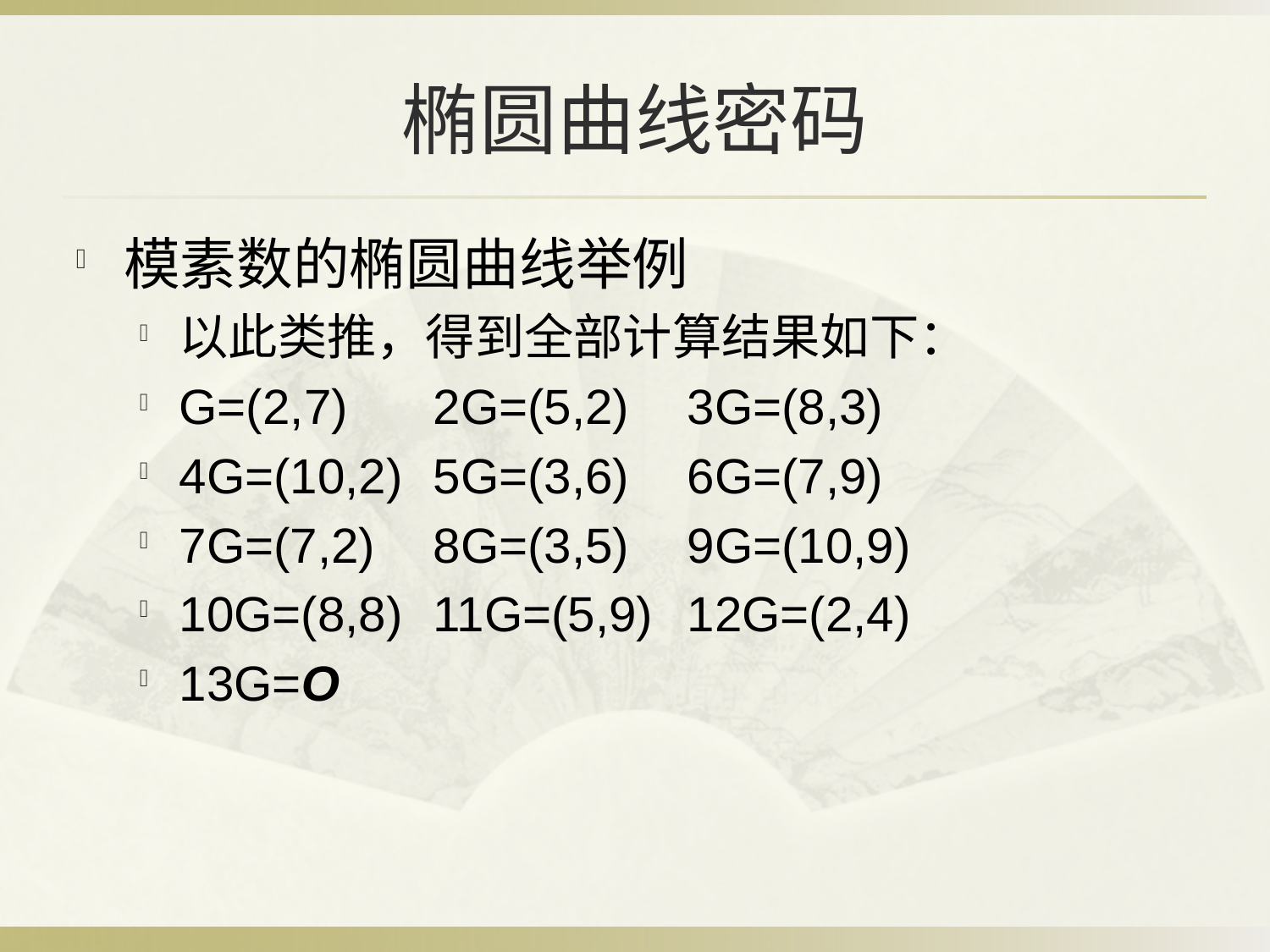

# 椭圆曲线密码
模素数的椭圆曲线举例
以此类推，得到全部计算结果如下：
G=(2,7)	2G=(5,2)	3G=(8,3)
4G=(10,2)	5G=(3,6)	6G=(7,9)
7G=(7,2)	8G=(3,5)	9G=(10,9)
10G=(8,8)	11G=(5,9)	12G=(2,4)
13G=O